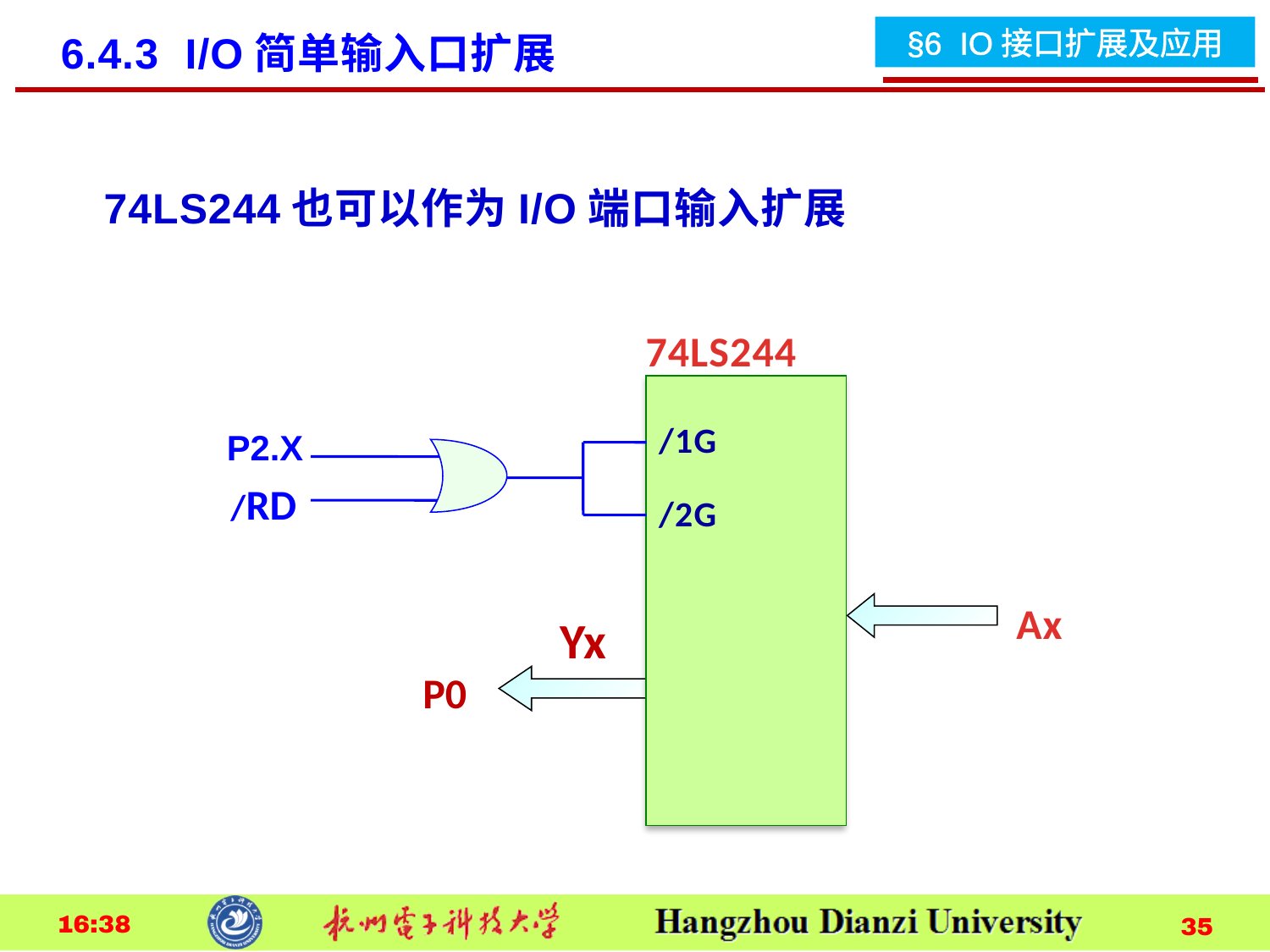

6.4.3  I/O简单输入口扩展
74LS244也可以作为I/O端口输入扩展
74LS244

/1G
P2.X

/RD

/2G

Ax
Yx

P0